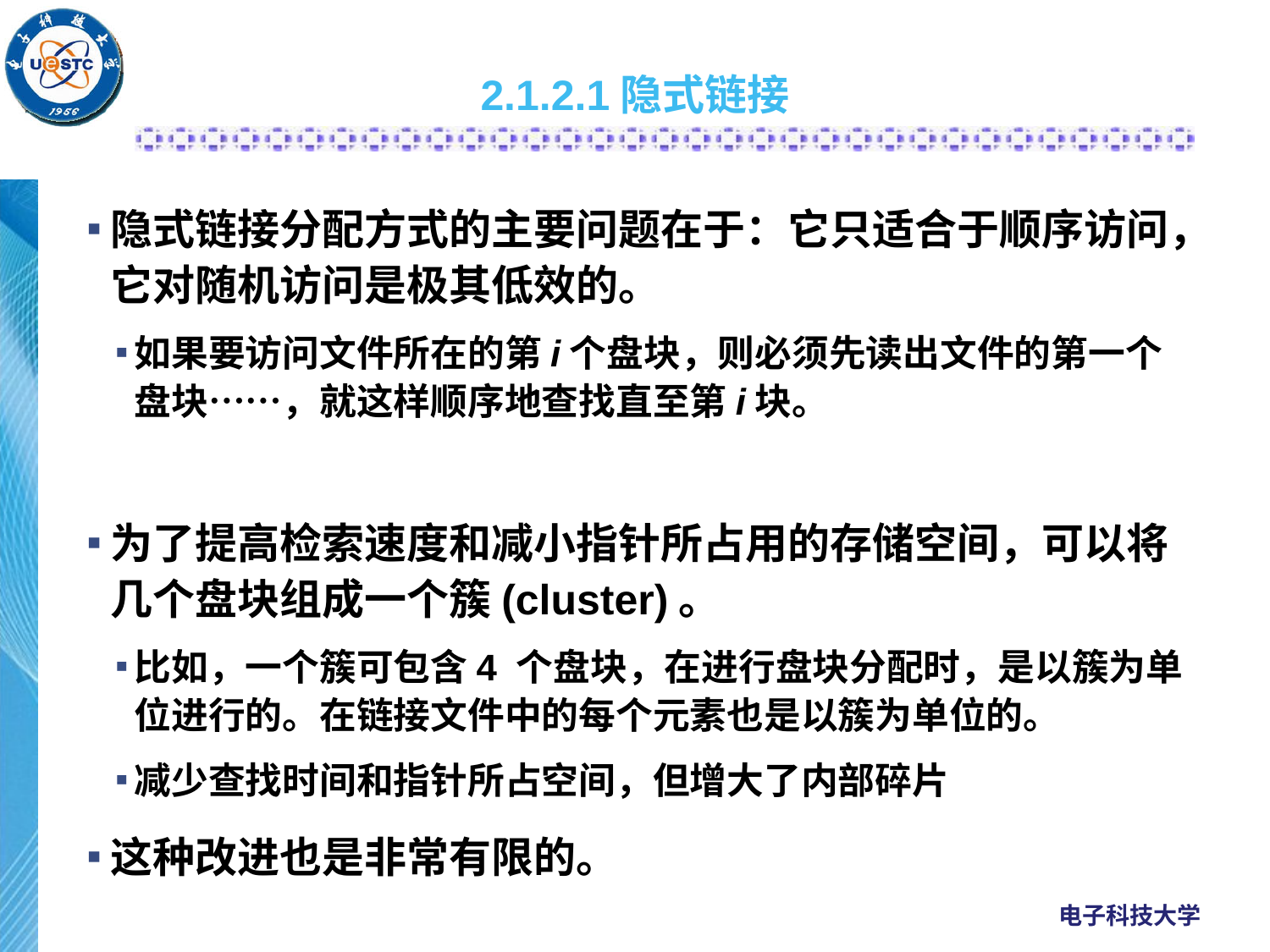

# 2.1.2.1隐式链接
隐式链接分配方式的主要问题在于：它只适合于顺序访问，它对随机访问是极其低效的。
如果要访问文件所在的第i个盘块，则必须先读出文件的第一个盘块……，就这样顺序地查找直至第i块。

为了提高检索速度和减小指针所占用的存储空间，可以将几个盘块组成一个簇(cluster)。
比如，一个簇可包含4 个盘块，在进行盘块分配时，是以簇为单位进行的。在链接文件中的每个元素也是以簇为单位的。
减少查找时间和指针所占空间，但增大了内部碎片
这种改进也是非常有限的。